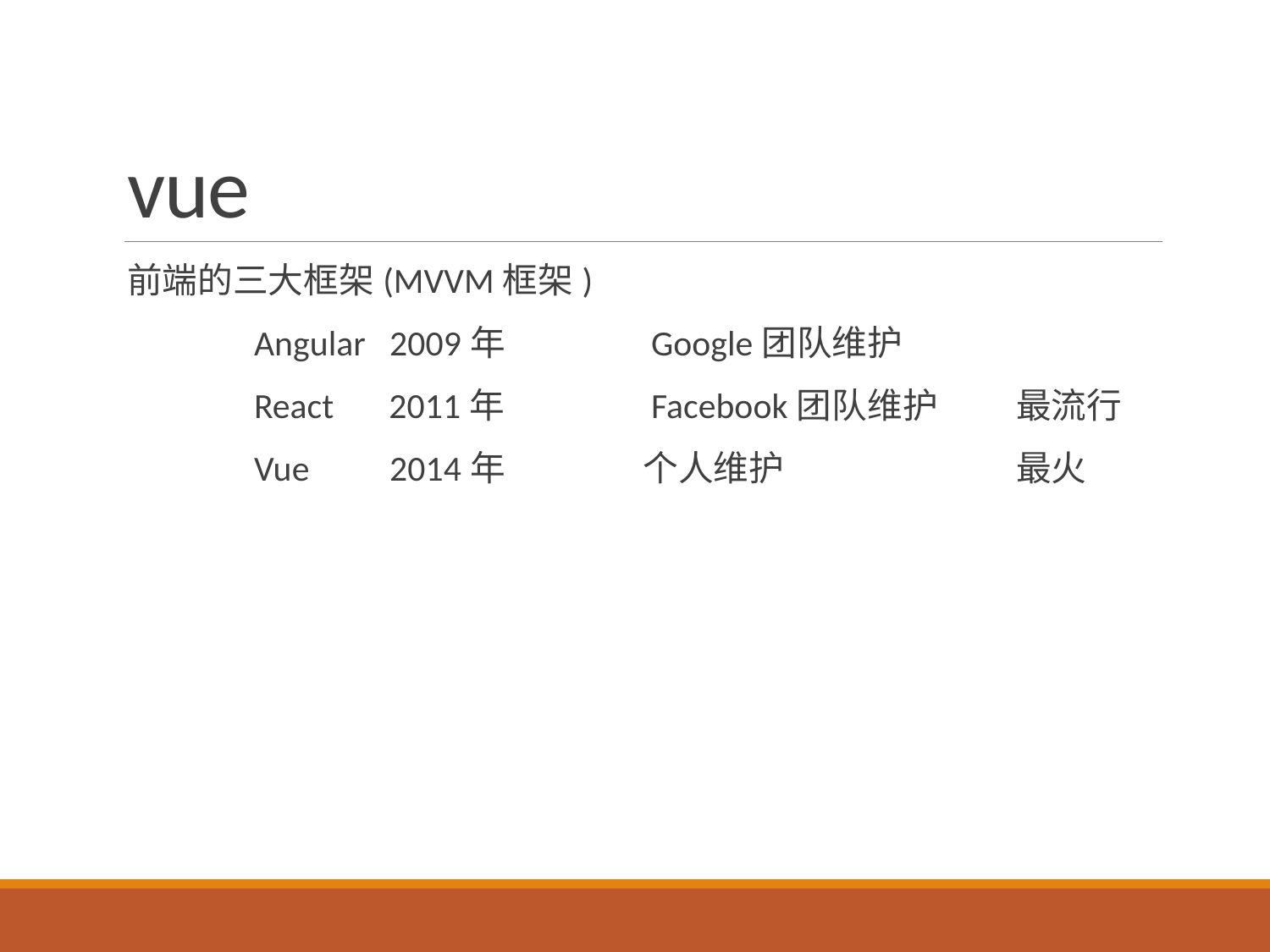

# vue
前端的三大框架(MVVM框架)
	Angular   2009年		 Google团队维护
	React 	 2011年     	 Facebook团队维护	最流行
	Vue          2014年		 个人维护  		最火